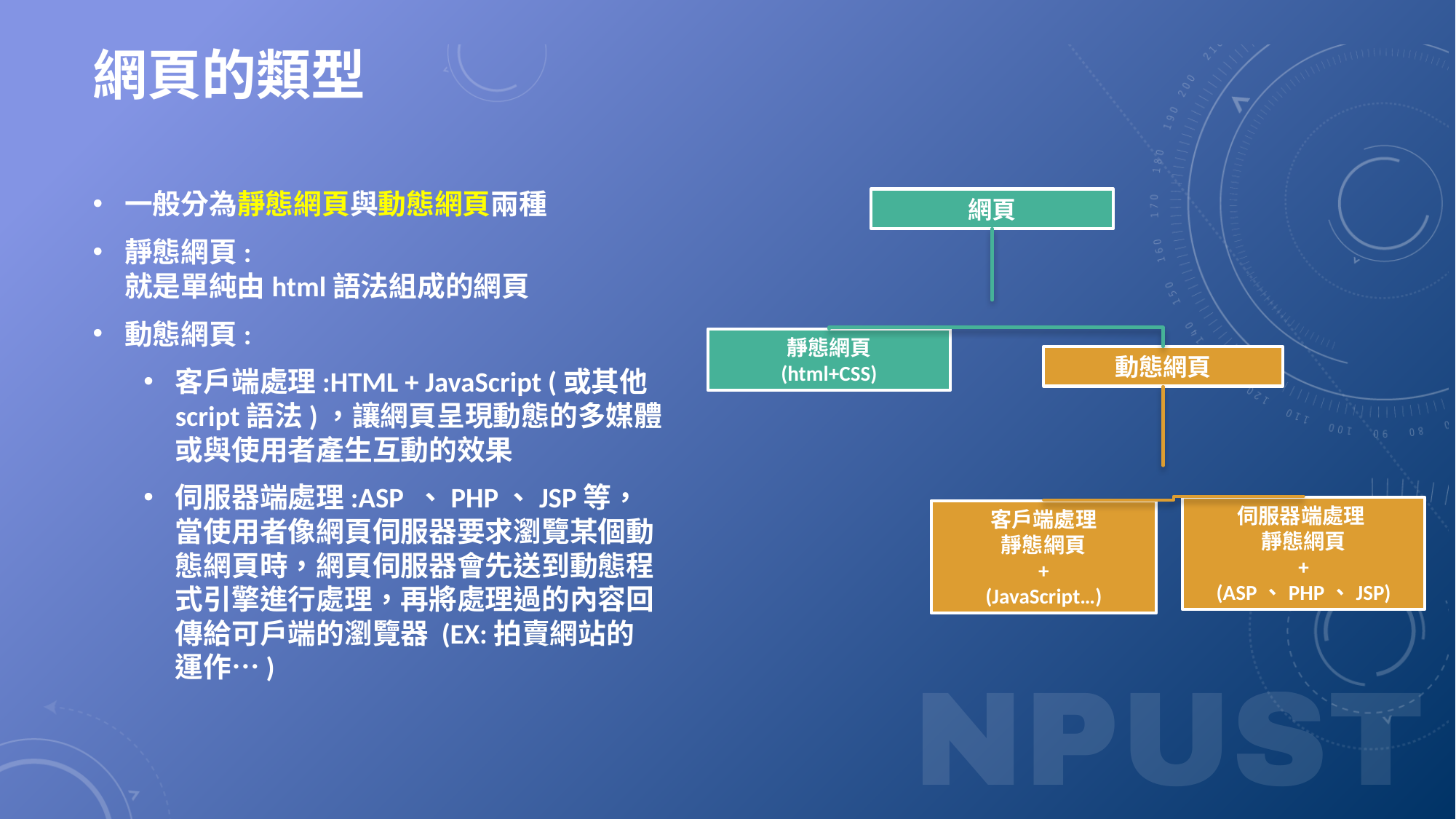

# 網頁的類型
一般分為靜態網頁與動態網頁兩種
靜態網頁:
就是單純由html語法組成的網頁
動態網頁:
客戶端處理:HTML + JavaScript (或其他script語法)，讓網頁呈現動態的多媒體或與使用者產生互動的效果
伺服器端處理:ASP 、PHP、JSP等，當使用者像網頁伺服器要求瀏覽某個動態網頁時，網頁伺服器會先送到動態程式引擎進行處理，再將處理過的內容回傳給可戶端的瀏覽器 (EX:拍賣網站的運作…)
網頁
靜態網頁
(html+CSS)
動態網頁
伺服器端處理
靜態網頁
+
(ASP、PHP、JSP)
客戶端處理
靜態網頁
+
(JavaScript…)
7